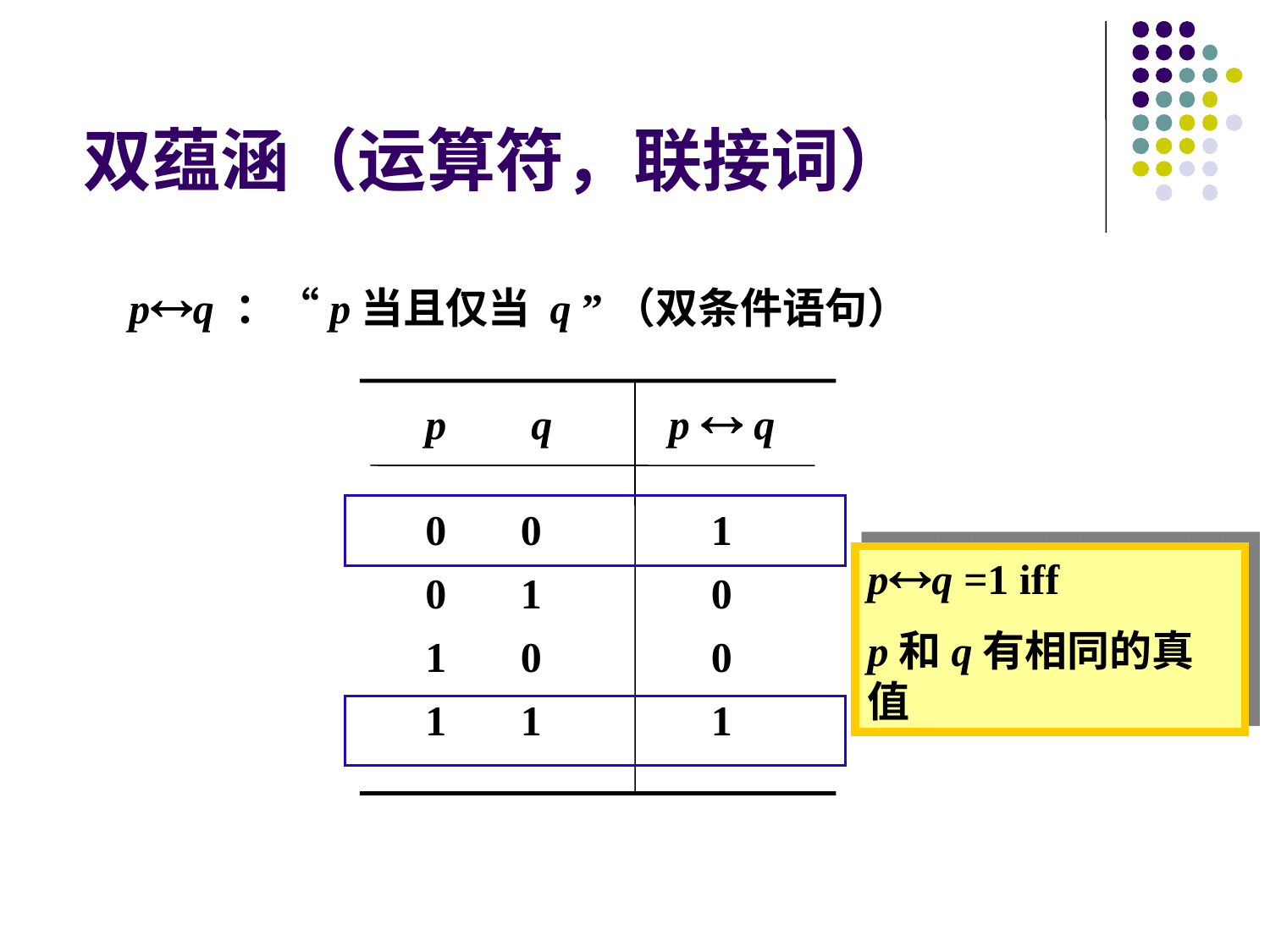

双蕴涵（运算符，联接词）
 p↔q ：“p当且仅当 q ”（双条件语句）

p        q
p ↔ q

0       0
0       1
1       0
1       1

1
0
0
1

p↔q =1 iff
p和q有相同的真值

11